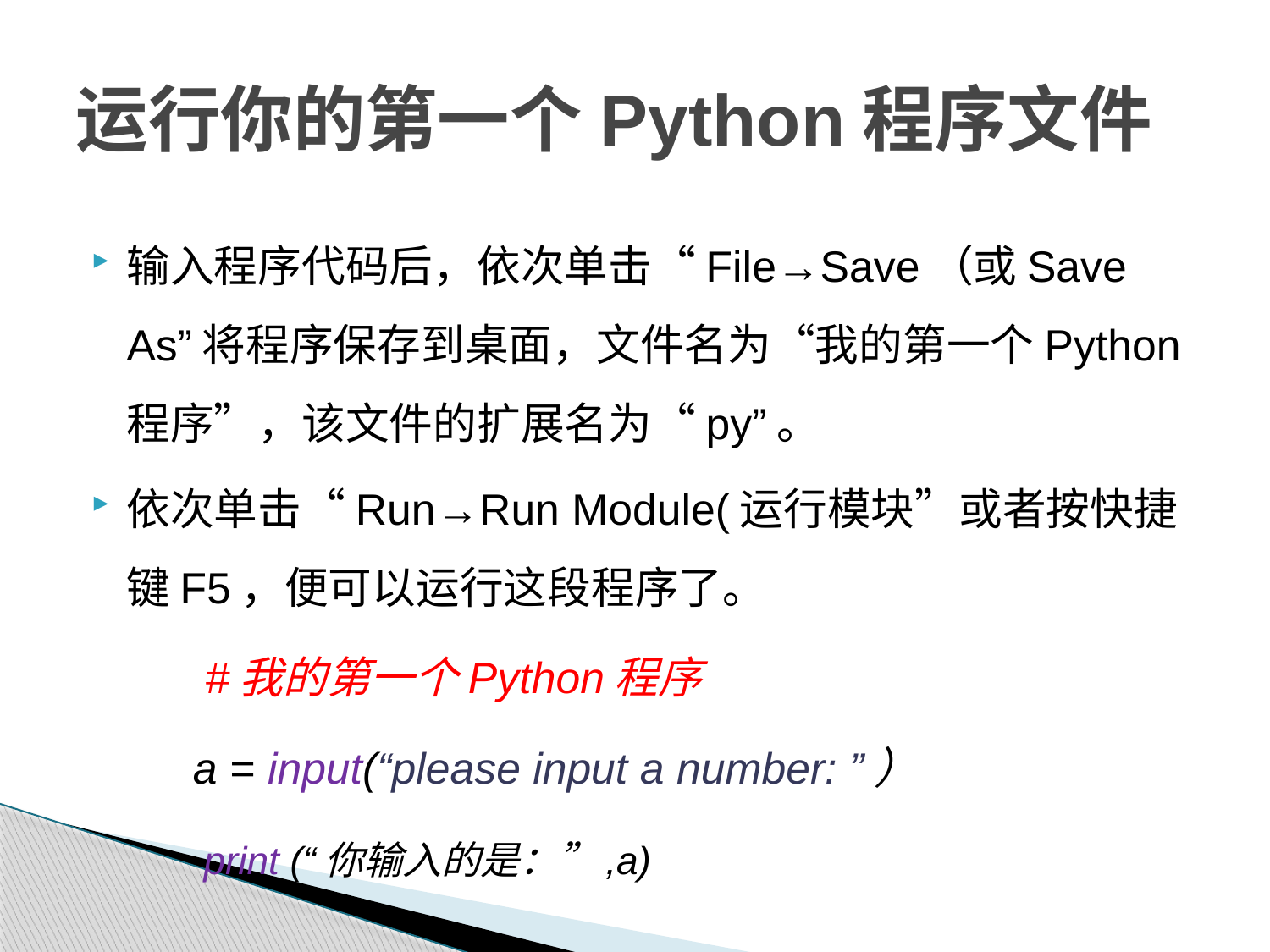

# 运行你的第一个Python程序文件
输入程序代码后，依次单击“File→Save（或Save As”将程序保存到桌面，文件名为“我的第一个Python程序”，该文件的扩展名为“py”。
依次单击“Run→Run Module(运行模块”或者按快捷键F5，便可以运行这段程序了。
	 #我的第一个Python程序
	a = input(“please input a number: ”）
	 print (“你输入的是：”,a)